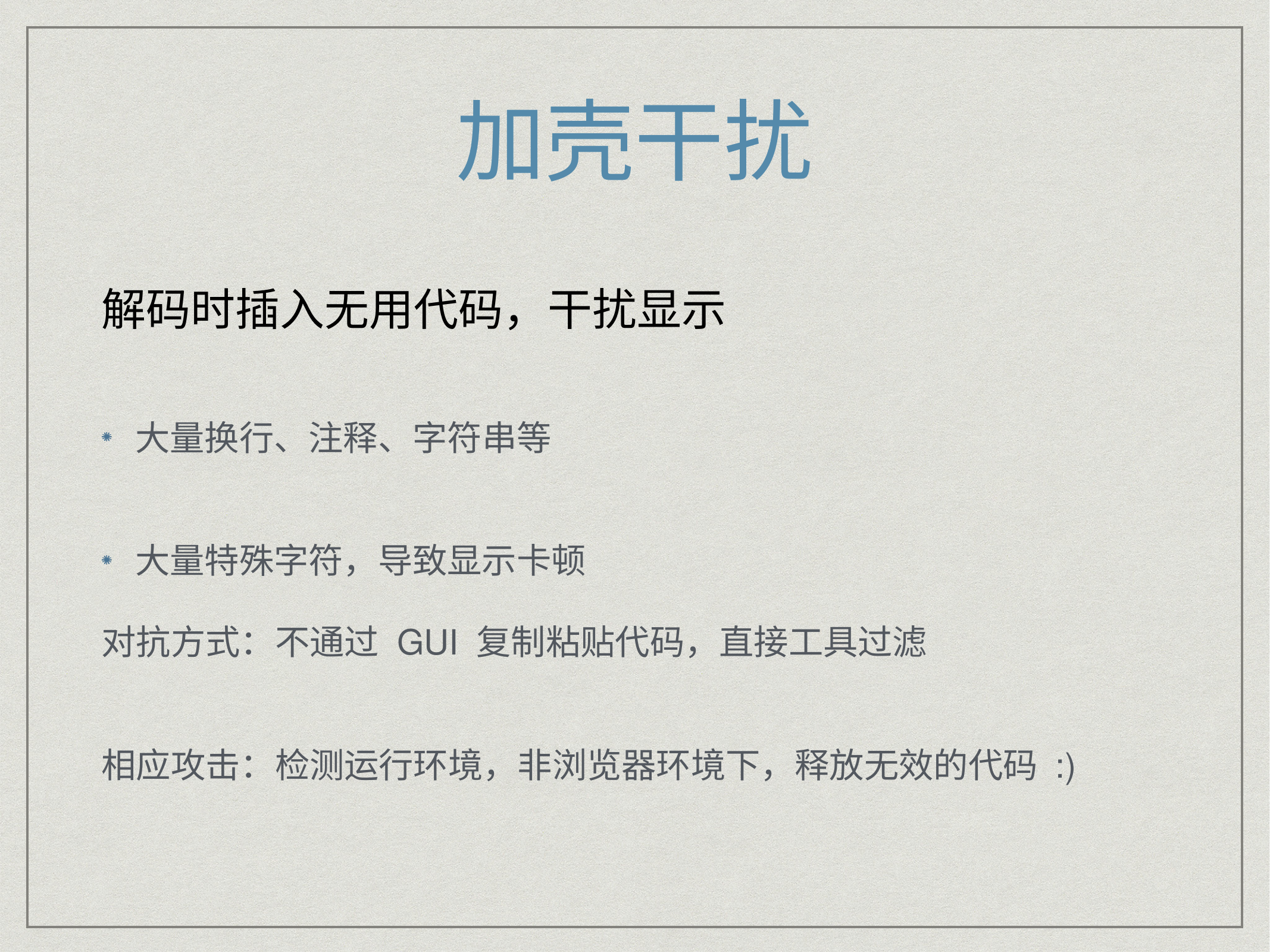

# 加壳干扰
解码时插入无用代码，干扰显示
大量换行、注释、字符串等
大量特殊字符，导致显示卡顿
对抗方式：不通过 GUI 复制粘贴代码，直接工具过滤
相应攻击：检测运行环境，非浏览器环境下，释放无效的代码 :)